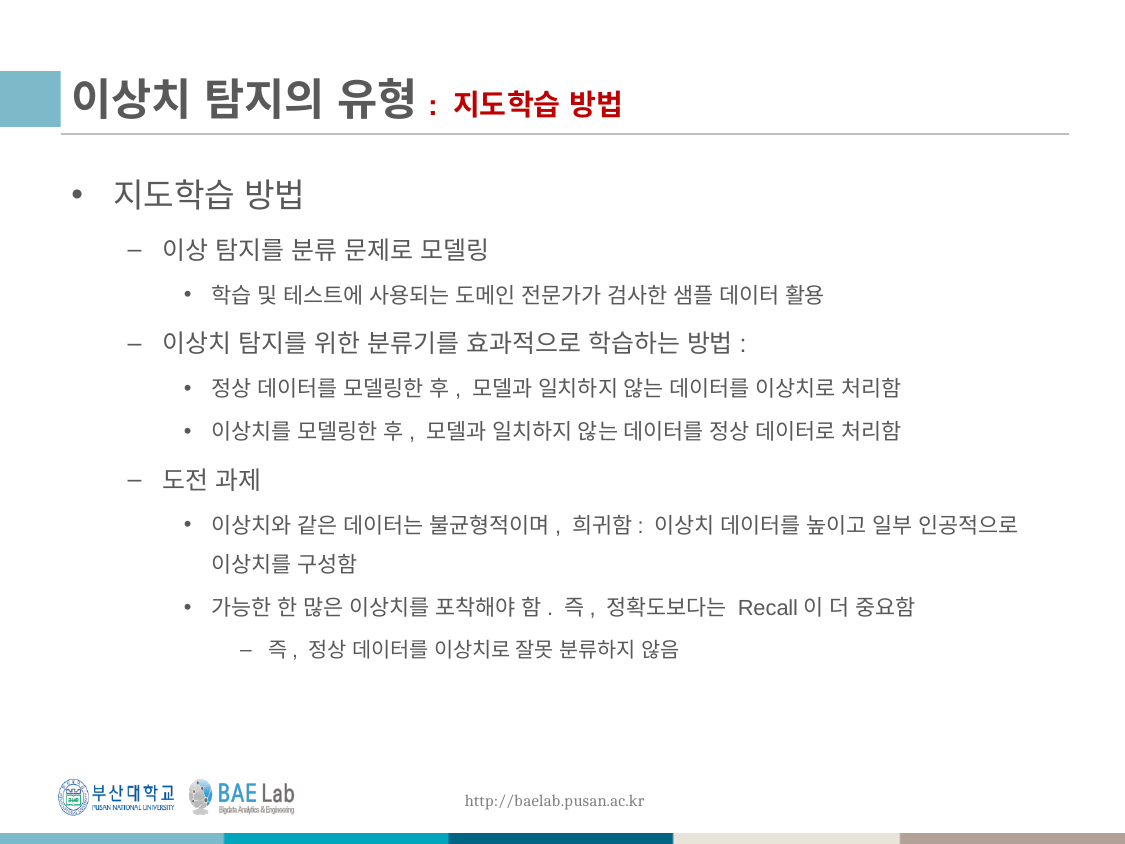

# 이상치 탐지의 유형: 지도학습 방법
지도학습 방법
이상 탐지를 분류 문제로 모델링
학습 및 테스트에 사용되는 도메인 전문가가 검사한 샘플 데이터 활용
이상치 탐지를 위한 분류기를 효과적으로 학습하는 방법:
정상 데이터를 모델링한 후, 모델과 일치하지 않는 데이터를 이상치로 처리함
이상치를 모델링한 후, 모델과 일치하지 않는 데이터를 정상 데이터로 처리함
도전 과제
이상치와 같은 데이터는 불균형적이며, 희귀함: 이상치 데이터를 높이고 일부 인공적으로 이상치를 구성함
가능한 한 많은 이상치를 포착해야 함. 즉, 정확도보다는 Recall이 더 중요함
즉, 정상 데이터를 이상치로 잘못 분류하지 않음